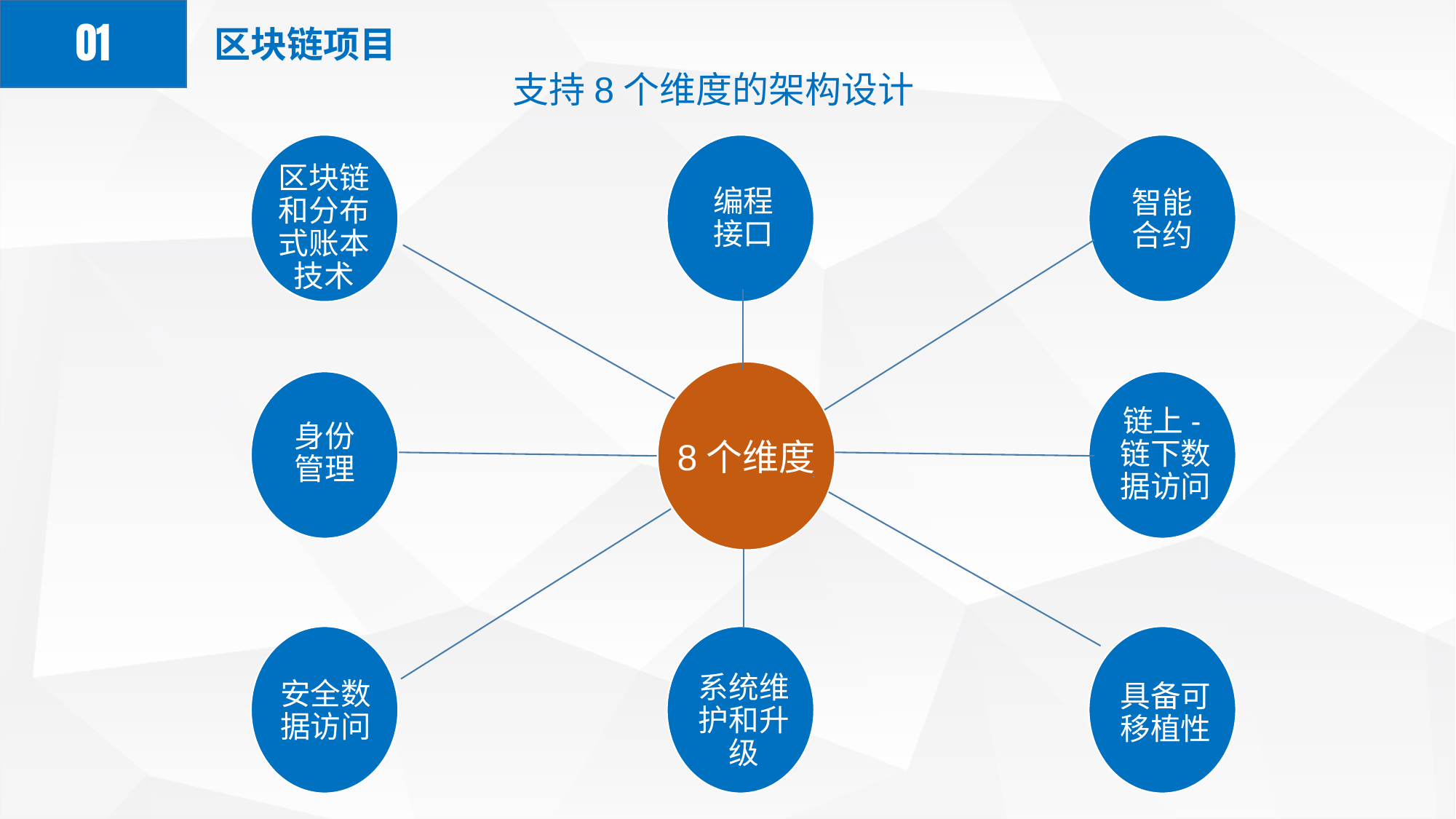

区块链项目
01
支持8个维度的架构设计

区块链和分布式账本技术

编程接口

智能合约

8个维度

身份管理

链上-链下数据访问

安全数据访问

系统维护和升级

具备可移植性